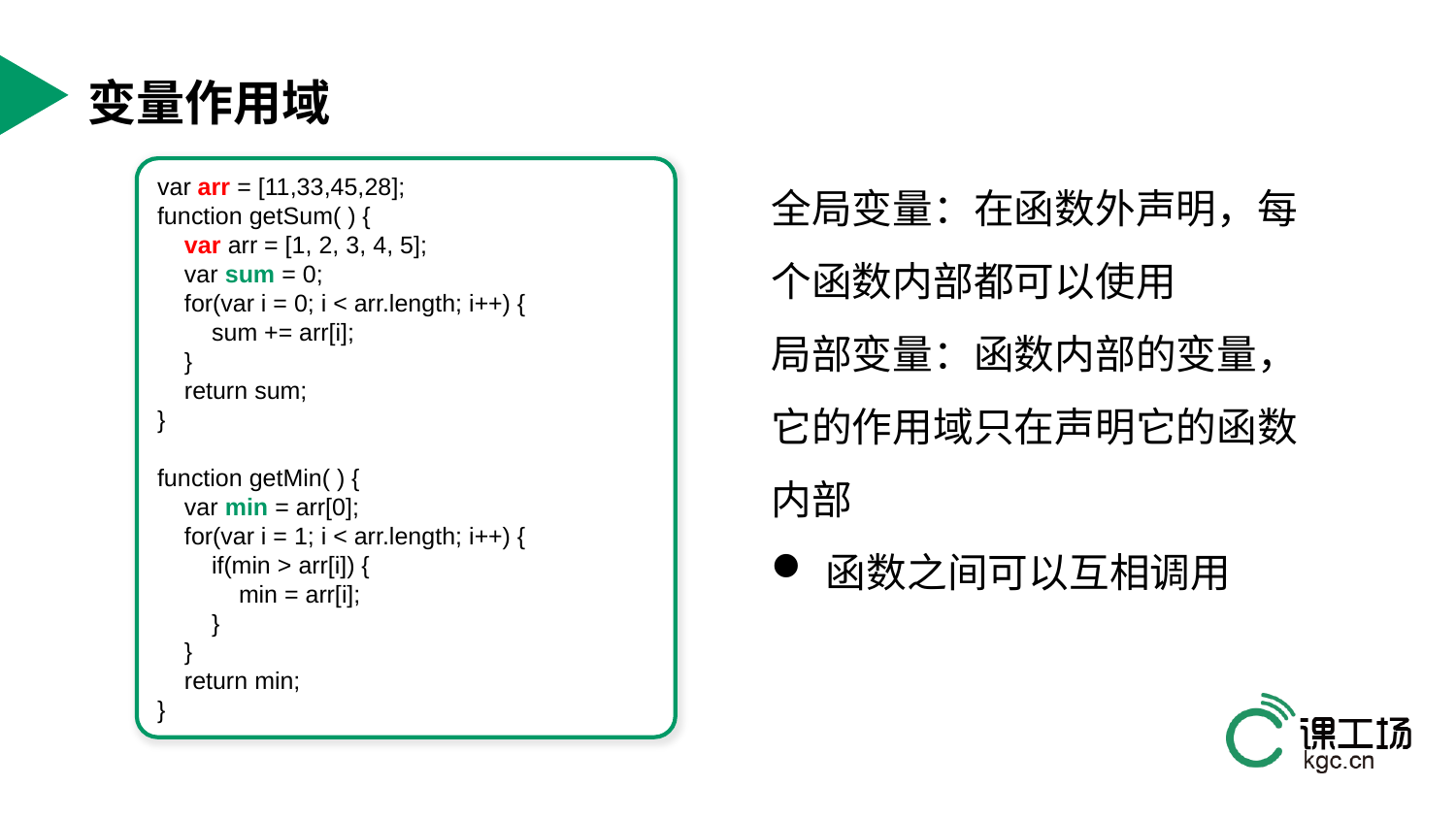

# 变量作用域
全局变量：在函数外声明，每个函数内部都可以使用
局部变量：函数内部的变量，它的作用域只在声明它的函数内部
函数之间可以互相调用
var arr = [11,33,45,28];
function getSum( ) {
    var arr = [1, 2, 3, 4, 5];
    var sum = 0;
    for(var i = 0; i < arr.length; i++) {
        sum += arr[i];
    }
    return sum;
}

function getMin( ) {
    var min = arr[0];
    for(var i = 1; i < arr.length; i++) {
        if(min > arr[i]) {
            min = arr[i];
        }
    }
    return min;
}